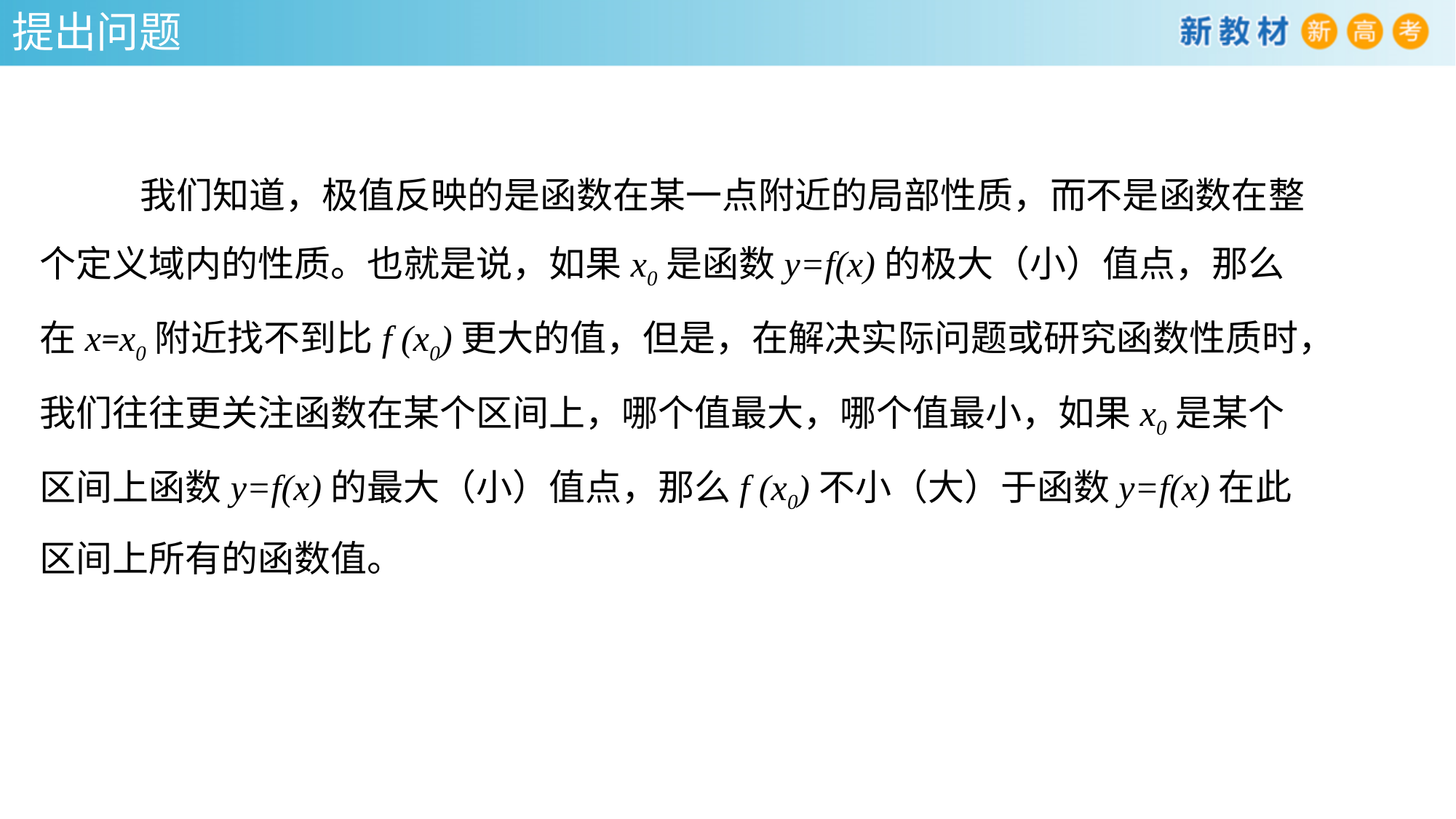

提出问题
         我们知道，极值反映的是函数在某一点附近的局部性质，而不是函数在整个定义域内的性质。也就是说，如果x0是函数y=f(x)的极大（小）值点，那么在x=x0附近找不到比f (x0)更大的值，但是，在解决实际问题或研究函数性质时，我们往往更关注函数在某个区间上，哪个值最大，哪个值最小，如果x0是某个区间上函数y=f(x)的最大（小）值点，那么f (x0)不小（大）于函数y=f(x)在此区间上所有的函数值。